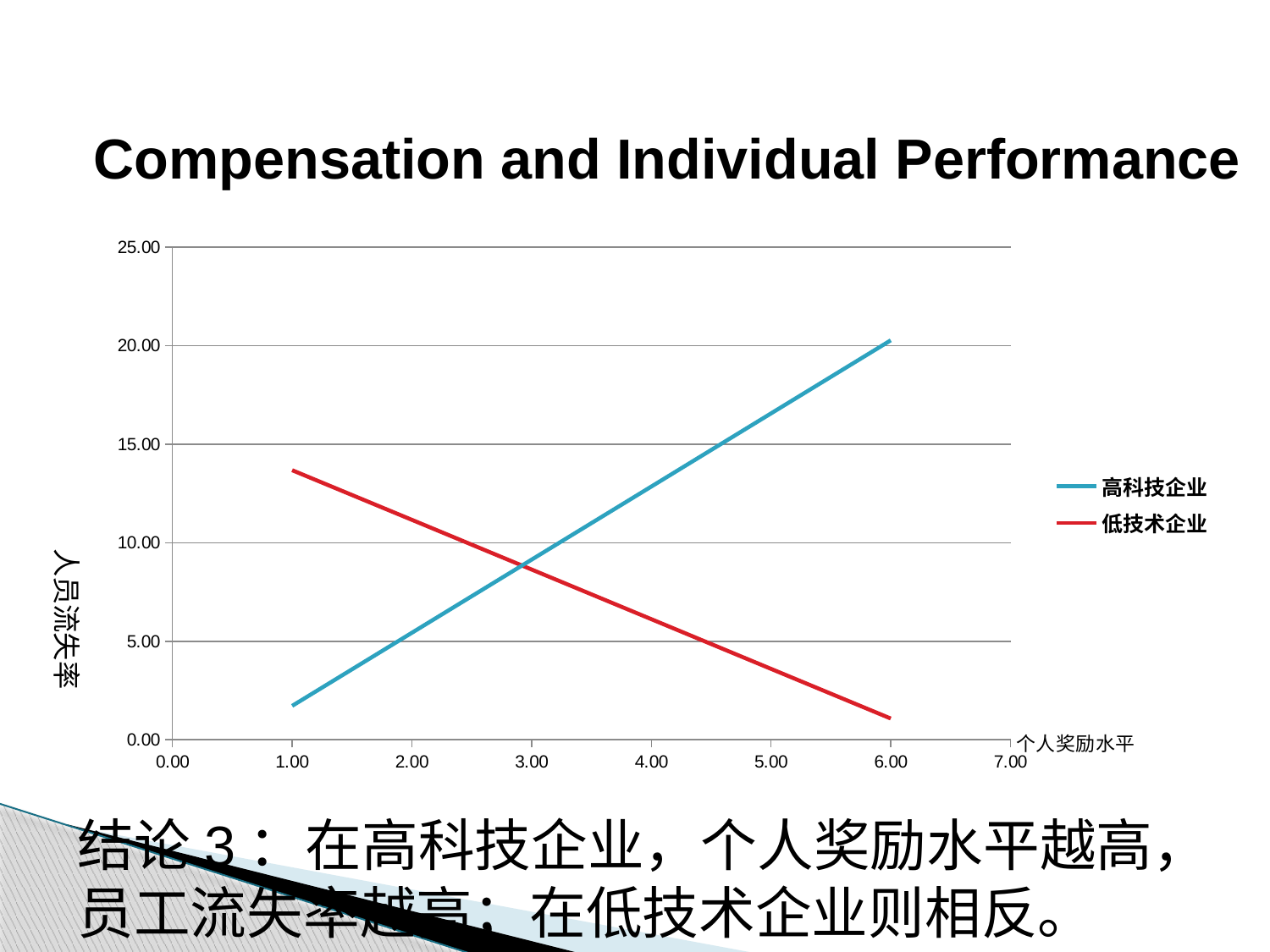

Compensation and Individual Performance

### Chart

| Category | 高科技企业 | 低技术企业 |
|---|---|---|
人员流失率
结论3：在高科技企业，个人奖励水平越高，员工流失率越高；在低技术企业则相反。